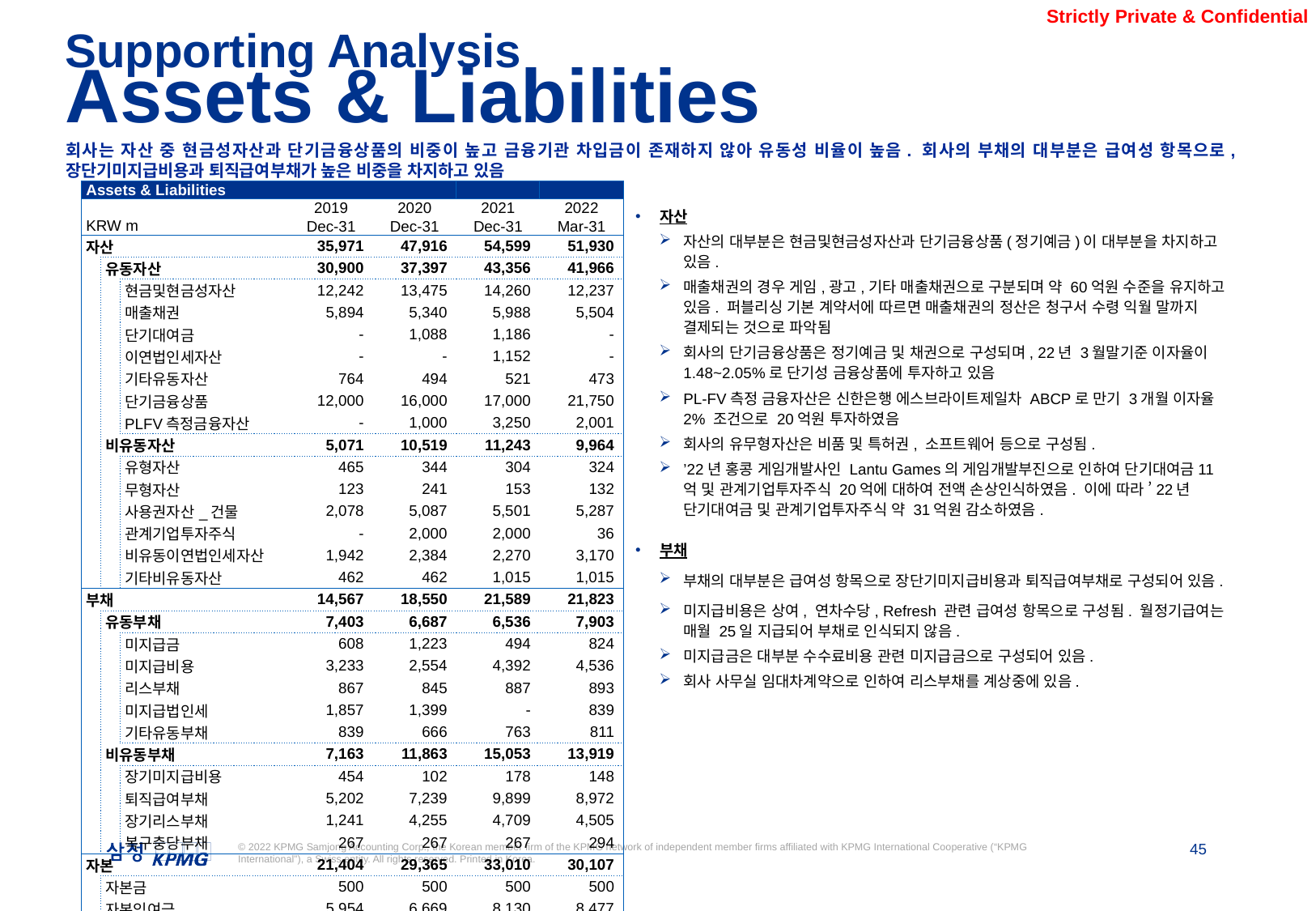

Supporting Analysis
Assets & Liabilities
회사는 자산 중 현금성자산과 단기금융상품의 비중이 높고 금융기관 차입금이 존재하지 않아 유동성 비율이 높음. 회사의 부채의 대부분은 급여성 항목으로, 장단기미지급비용과 퇴직급여부채가 높은 비중을 차지하고 있음
| Assets & Liabilities |  |  |  |  |  |  |
| --- | --- | --- | --- | --- | --- | --- |
|  |  |  | 2019 | 2020 | 2021 | 2022 |
| KRW m |  |  | Dec-31 | Dec-31 | Dec-31 | Mar-31 |
| 자산 |  |  | 35,971 | 47,916 | 54,599 | 51,930 |
|  | 유동자산 |  | 30,900 | 37,397 | 43,356 | 41,966 |
|  |  | 현금및현금성자산 | 12,242 | 13,475 | 14,260 | 12,237 |
|  |  | 매출채권 | 5,894 | 5,340 | 5,988 | 5,504 |
|  |  | 단기대여금 | - | 1,088 | 1,186 | - |
|  |  | 이연법인세자산 | - | - | 1,152 | - |
|  |  | 기타유동자산 | 764 | 494 | 521 | 473 |
|  |  | 단기금융상품 | 12,000 | 16,000 | 17,000 | 21,750 |
|  |  | PLFV측정금융자산 | - | 1,000 | 3,250 | 2,001 |
|  | 비유동자산 |  | 5,071 | 10,519 | 11,243 | 9,964 |
|  |  | 유형자산 | 465 | 344 | 304 | 324 |
|  |  | 무형자산 | 123 | 241 | 153 | 132 |
|  |  | 사용권자산\_건물 | 2,078 | 5,087 | 5,501 | 5,287 |
|  |  | 관계기업투자주식 | - | 2,000 | 2,000 | 36 |
|  |  | 비유동이연법인세자산 | 1,942 | 2,384 | 2,270 | 3,170 |
|  |  | 기타비유동자산 | 462 | 462 | 1,015 | 1,015 |
| 부채 |  |  | 14,567 | 18,550 | 21,589 | 21,823 |
|  | 유동부채 |  | 7,403 | 6,687 | 6,536 | 7,903 |
|  |  | 미지급금 | 608 | 1,223 | 494 | 824 |
|  |  | 미지급비용 | 3,233 | 2,554 | 4,392 | 4,536 |
|  |  | 리스부채 | 867 | 845 | 887 | 893 |
|  |  | 미지급법인세 | 1,857 | 1,399 | - | 839 |
|  |  | 기타유동부채 | 839 | 666 | 763 | 811 |
|  | 비유동부채 |  | 7,163 | 11,863 | 15,053 | 13,919 |
|  |  | 장기미지급비용 | 454 | 102 | 178 | 148 |
|  |  | 퇴직급여부채 | 5,202 | 7,239 | 9,899 | 8,972 |
|  |  | 장기리스부채 | 1,241 | 4,255 | 4,709 | 4,505 |
|  |  | 복구충당부채 | 267 | 267 | 267 | 294 |
| 자본 |  |  | 21,404 | 29,365 | 33,010 | 30,107 |
|  | 자본금 |  | 500 | 500 | 500 | 500 |
|  | 자본잉여금 |  | 5,954 | 6,669 | 8,130 | 8,477 |
|  | 이익잉여금 |  | 14,950 | 22,196 | 24,380 | 21,130 |
| 부채와자본총계 |  |  | 35,971 | 47,916 | 54,599 | 51,930 |
자산
자산의 대부분은 현금및현금성자산과 단기금융상품(정기예금)이 대부분을 차지하고 있음.
매출채권의 경우 게임,광고,기타 매출채권으로 구분되며 약 60억원 수준을 유지하고 있음. 퍼블리싱 기본 계약서에 따르면 매출채권의 정산은 청구서 수령 익월 말까지 결제되는 것으로 파악됨
회사의 단기금융상품은 정기예금 및 채권으로 구성되며, 22년 3월말기준 이자율이 1.48~2.05%로 단기성 금융상품에 투자하고 있음
PL-FV측정 금융자산은 신한은행 에스브라이트제일차 ABCP로 만기 3개월 이자율 2% 조건으로 20억원 투자하였음
회사의 유무형자산은 비품 및 특허권, 소프트웨어 등으로 구성됨.
’22년 홍콩 게임개발사인 Lantu Games의 게임개발부진으로 인하여 단기대여금11억 및 관계기업투자주식 20억에 대하여 전액 손상인식하였음. 이에 따라 ’22년 단기대여금 및 관계기업투자주식 약 31억원 감소하였음.

부채
부채의 대부분은 급여성 항목으로 장단기미지급비용과 퇴직급여부채로 구성되어 있음.
미지급비용은 상여, 연차수당, Refresh 관련 급여성 항목으로 구성됨. 월정기급여는 매월 25일 지급되어 부채로 인식되지 않음.
미지급금은 대부분 수수료비용 관련 미지급금으로 구성되어 있음.
회사 사무실 임대차계약으로 인하여 리스부채를 계상중에 있음.